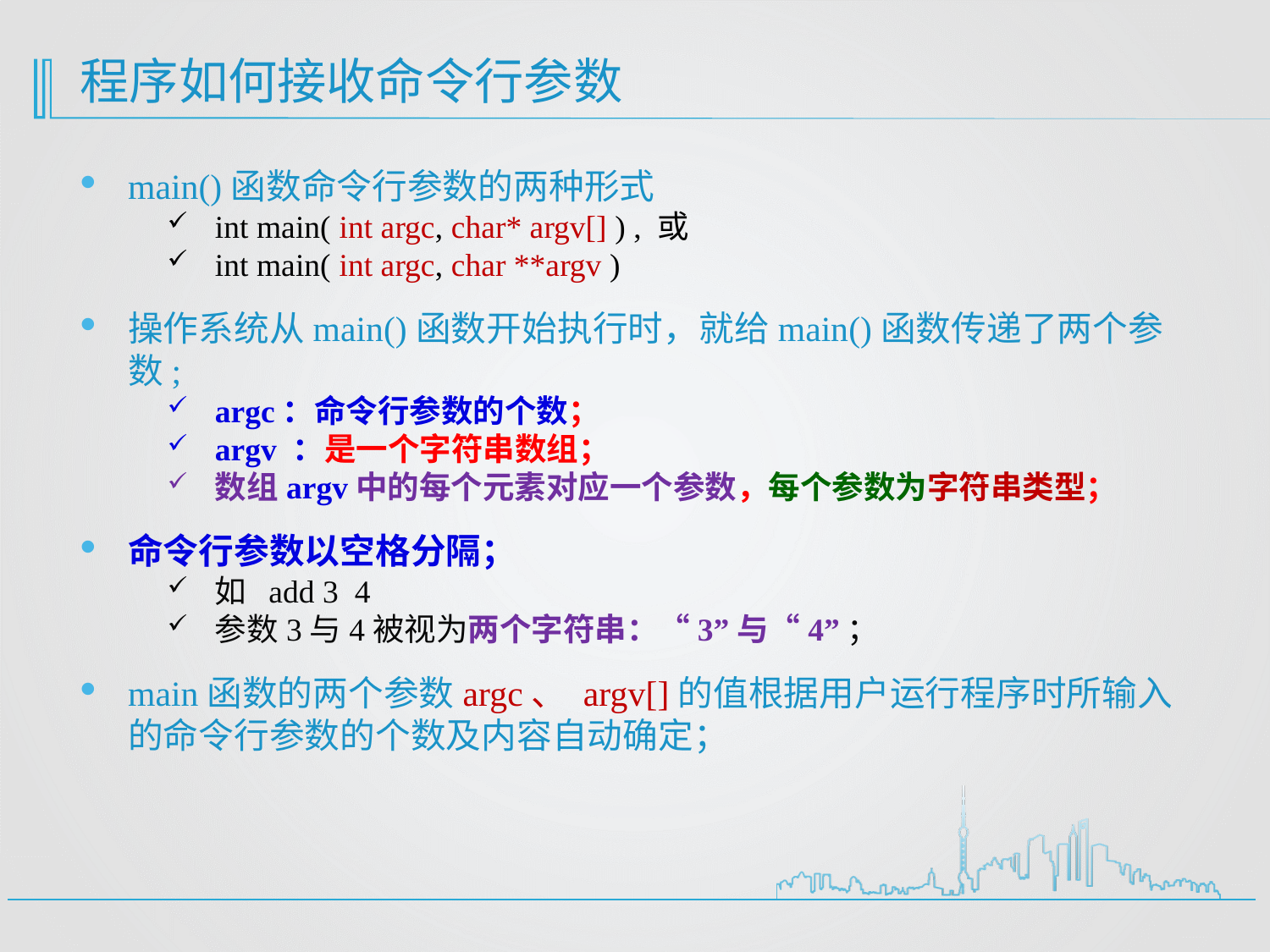

# 程序如何接收命令行参数
main()函数命令行参数的两种形式
int main( int argc, char* argv[] ) , 或
int main( int argc, char **argv )
操作系统从main()函数开始执行时，就给main()函数传递了两个参数;
argc：命令行参数的个数；
argv ：是一个字符串数组；
数组argv中的每个元素对应一个参数，每个参数为字符串类型；
命令行参数以空格分隔；
如  add 3  4
参数3与4被视为两个字符串：“3”与“4”；
main函数的两个参数argc、 argv[]的值根据用户运行程序时所输入的命令行参数的个数及内容自动确定；